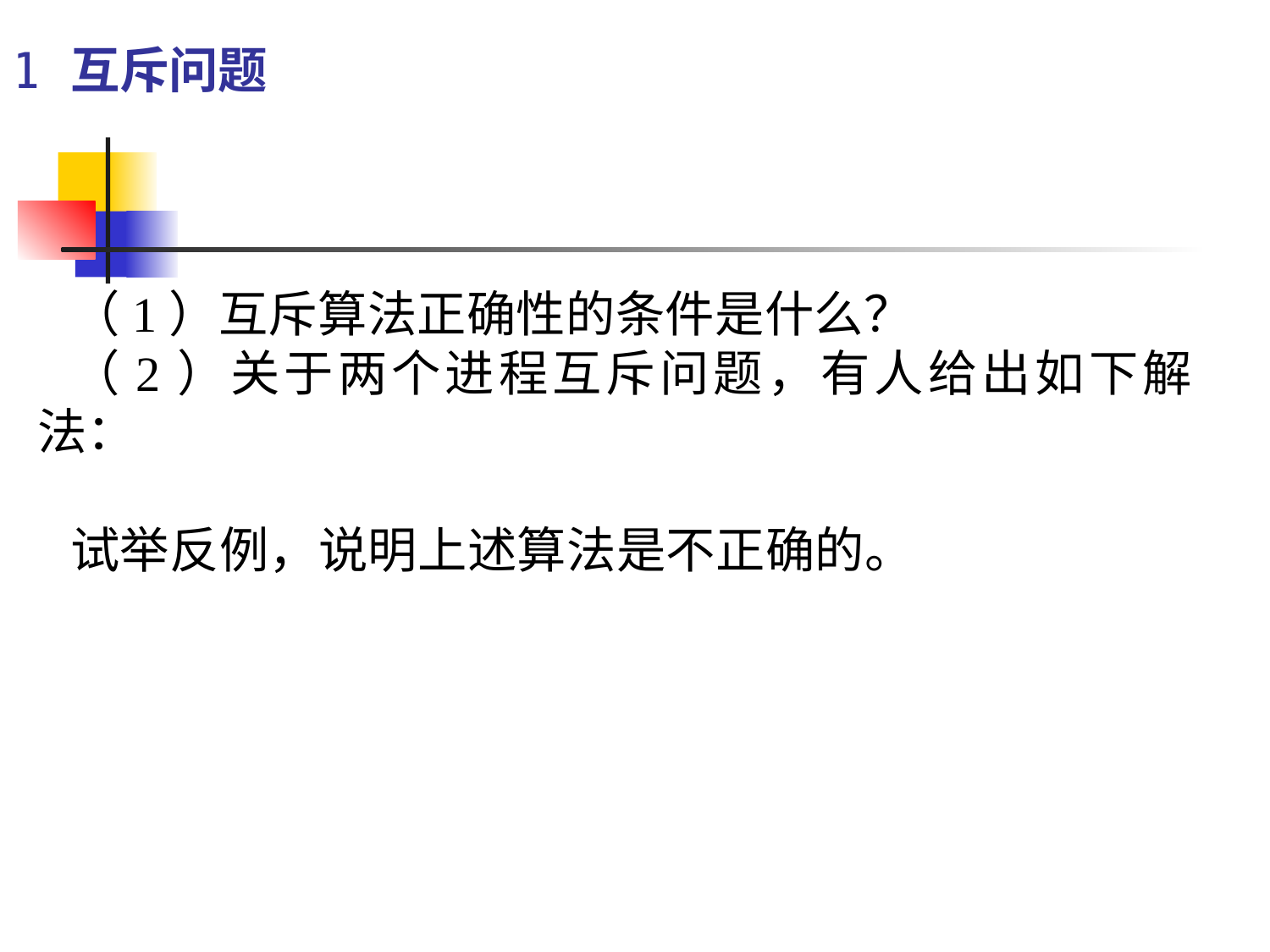

# 1 互斥问题
（1）互斥算法正确性的条件是什么？
（2）关于两个进程互斥问题，有人给出如下解法：

试举反例，说明上述算法是不正确的。